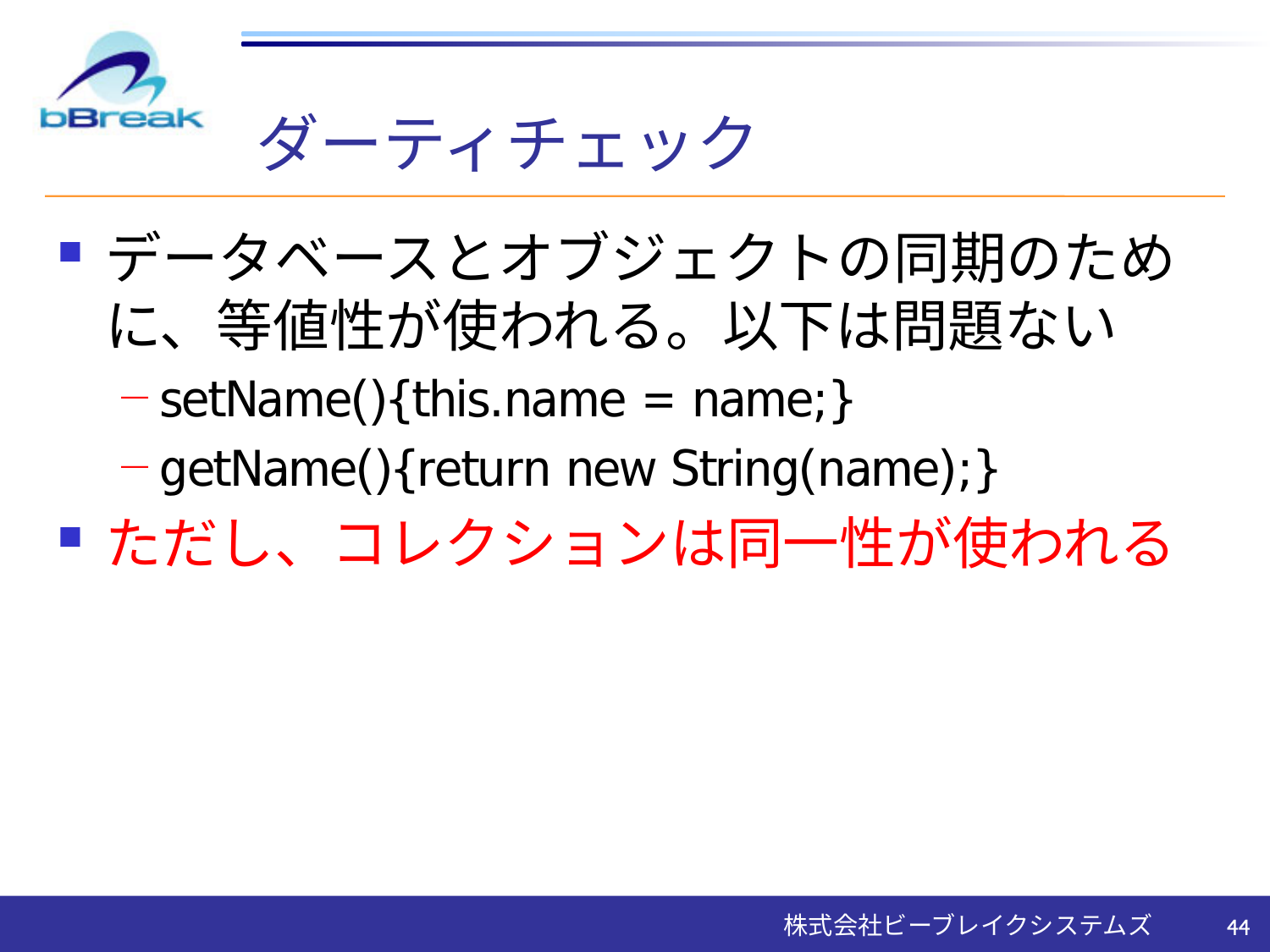

# ダーティチェック
データベースとオブジェクトの同期のために、等値性が使われる。以下は問題ない
setName(){this.name = name;}
getName(){return new String(name);}
ただし、コレクションは同一性が使われる